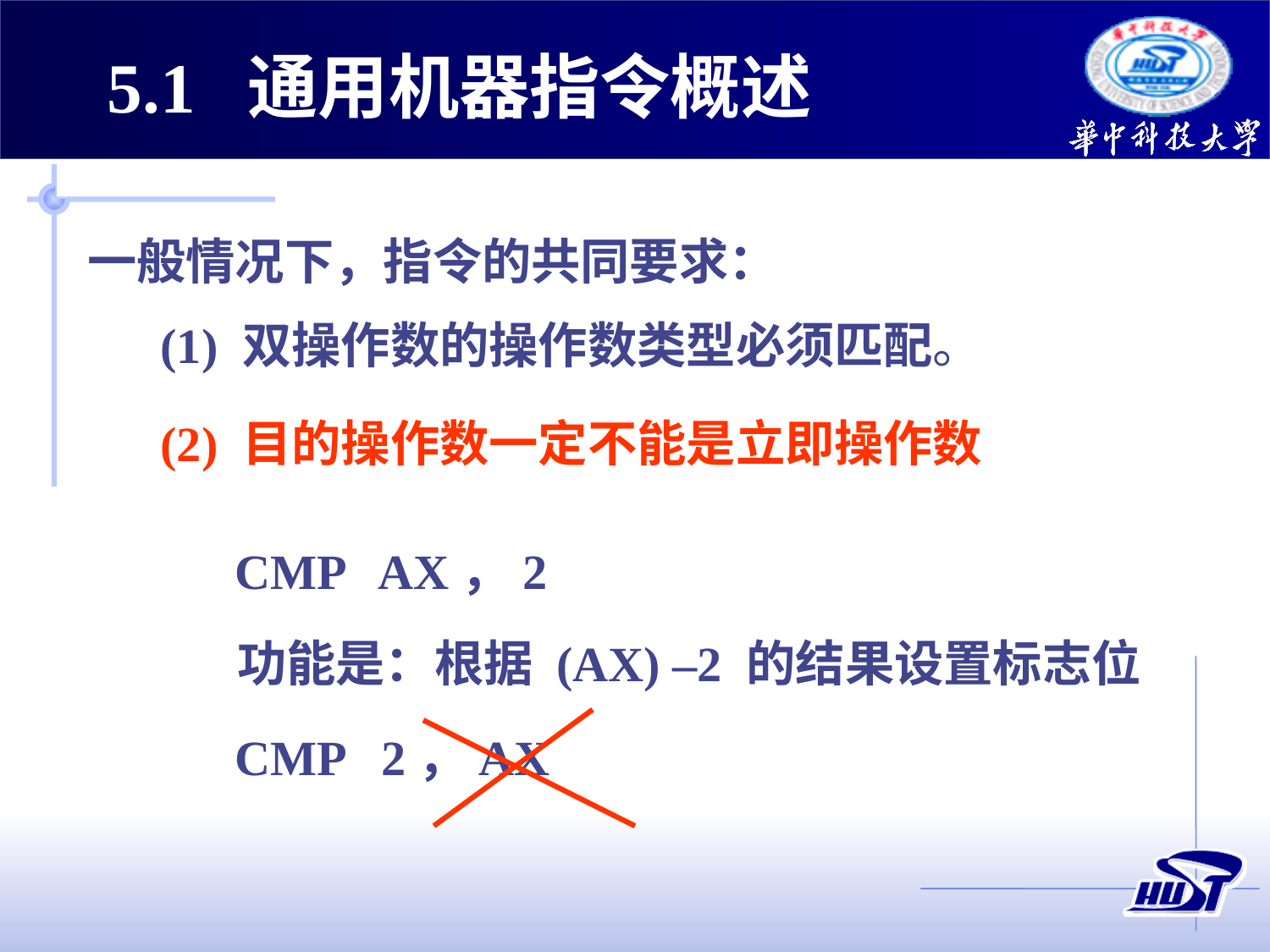

5.1  通用机器指令概述
一般情况下，指令的共同要求：
(1) 双操作数的操作数类型必须匹配。
(2) 目的操作数一定不能是立即操作数
CMP   AX，2
功能是：根据 (AX) –2 的结果设置标志位

CMP   2，AX